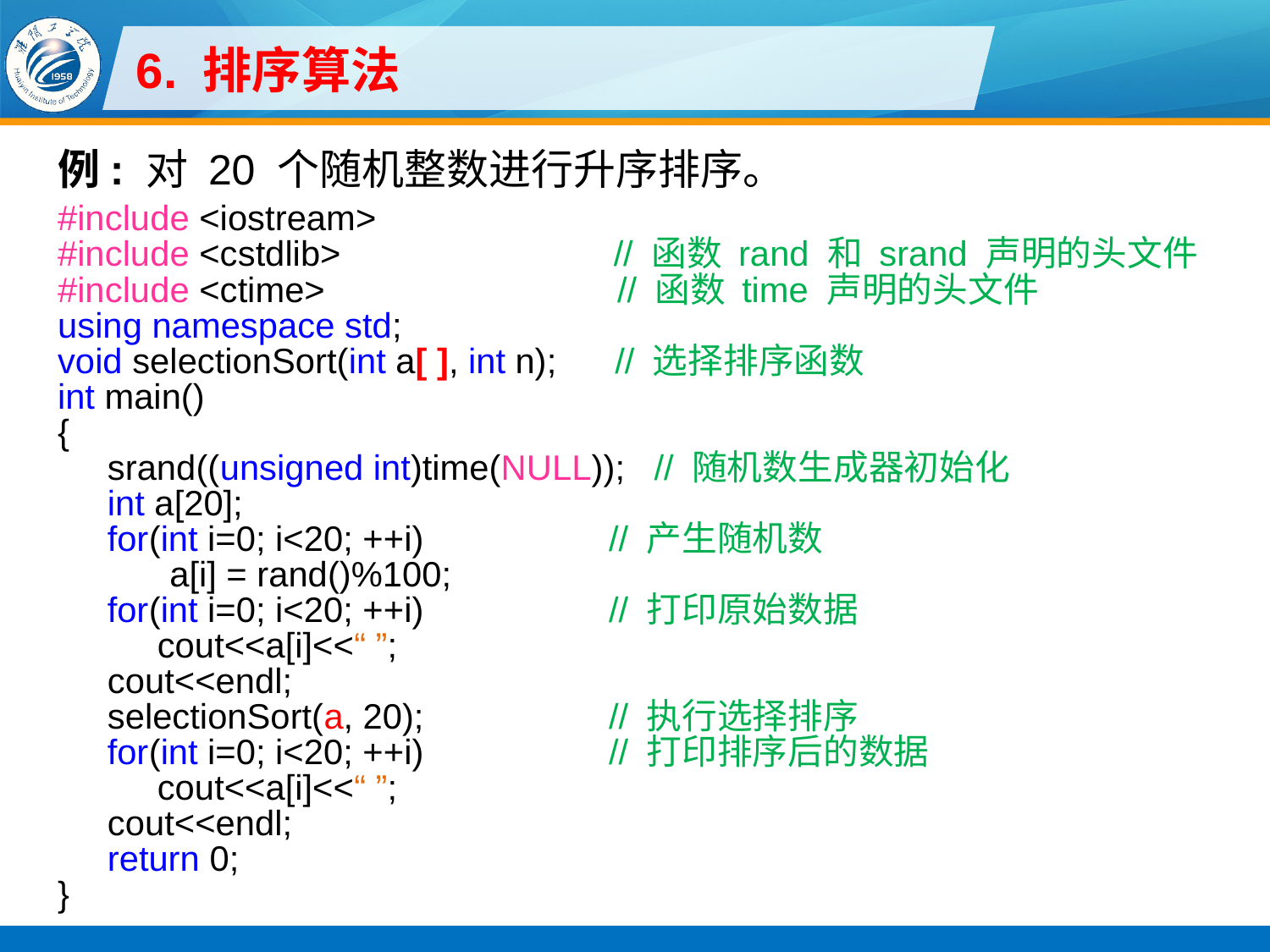

# 6. 排序算法
例: 对 20 个随机整数进行升序排序。
#include <iostream>
#include <cstdlib>                            // 函数 rand 和 srand 声明的头文件
#include <ctime>                              // 函数 time 声明的头文件
using namespace std;
void selectionSort(int a[ ], int n);      // 选择排序函数
int main()
{
srand((unsigned int)time(NULL));   // 随机数生成器初始化
int a[20];
for(int i=0; i<20; ++i)                   // 产生随机数
a[i] = rand()%100;
for(int i=0; i<20; ++i)                   // 打印原始数据
cout<<a[i]<<“ ”;
cout<<endl;
selectionSort(a, 20);                   // 执行选择排序
for(int i=0; i<20; ++i)                   // 打印排序后的数据
cout<<a[i]<<“ ”;
cout<<endl;
return 0;
}